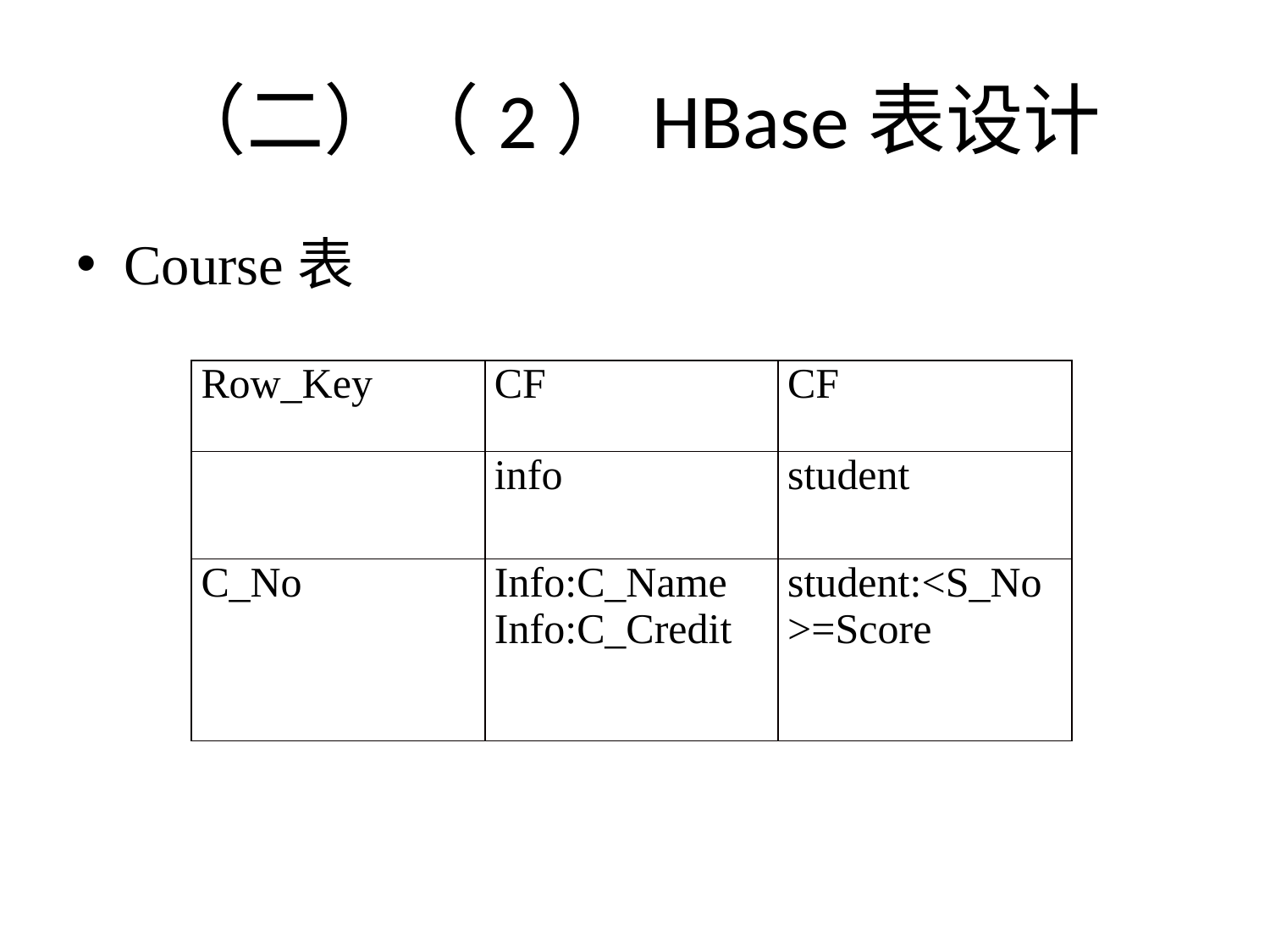

# （二）（2）HBase表设计
Course表
| Row\_Key | CF | CF |
| --- | --- | --- |
|  | info | student |
| C\_No | Info:C\_Name Info:C\_Credit | student:<S\_No>=Score |